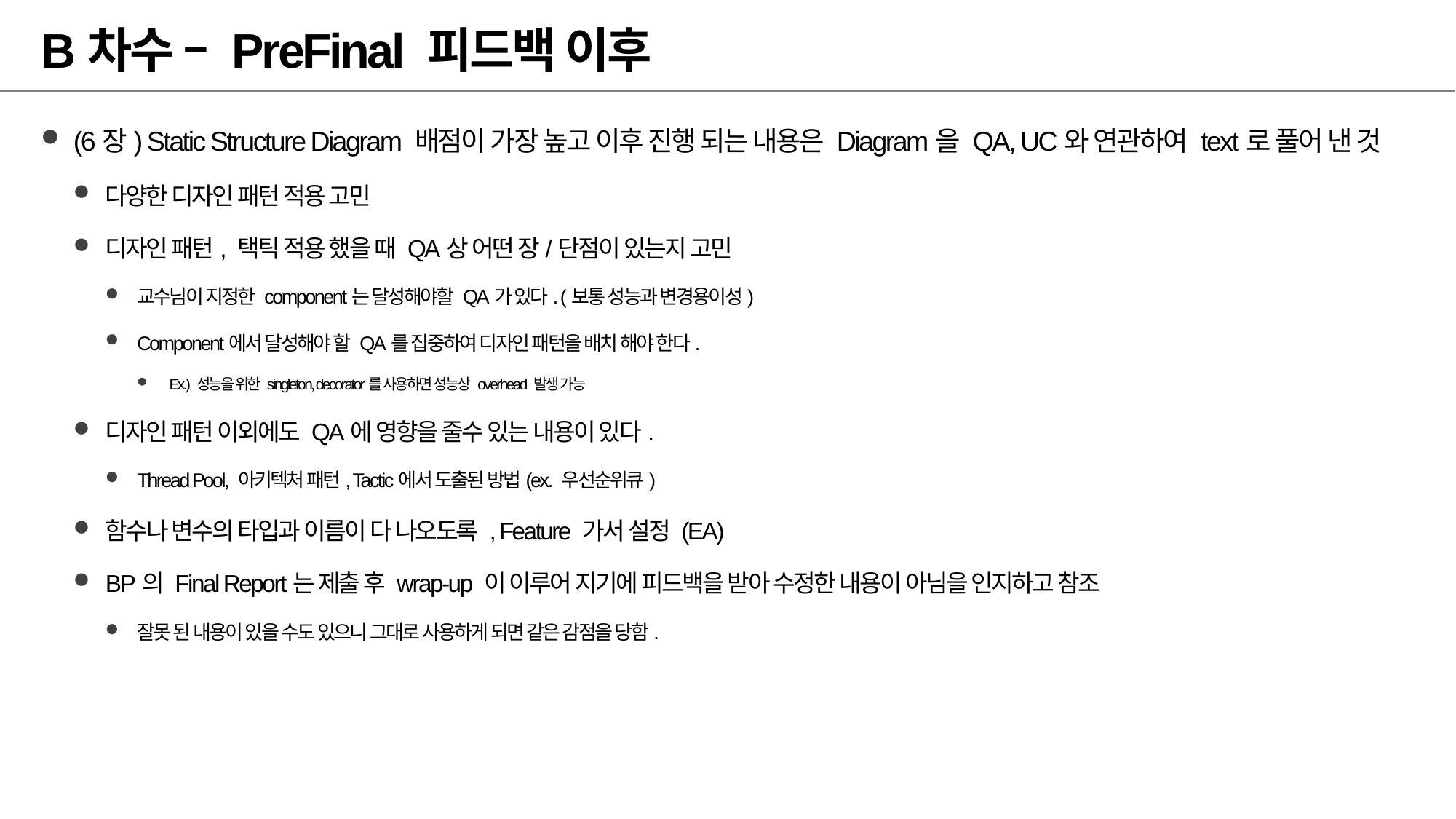

# B차수 – PreFinal 피드백 이후
(6장) Static Structure Diagram 배점이 가장 높고 이후 진행 되는 내용은 Diagram을 QA, UC와 연관하여 text로 풀어 낸 것
다양한 디자인 패턴 적용 고민
디자인 패턴, 택틱 적용 했을 때 QA상 어떤 장/단점이 있는지 고민
교수님이 지정한 component는 달성해야할 QA가 있다. (보통 성능과 변경용이성)
Component에서 달성해야 할 QA를 집중하여 디자인 패턴을 배치 해야 한다.
Ex.) 성능을 위한 singleton, decorator를 사용하면 성능상 overhead 발생 가능
디자인 패턴 이외에도 QA에 영향을 줄수 있는 내용이 있다.
Thread Pool, 아키텍처 패턴, Tactic에서 도출된 방법(ex. 우선순위큐)
함수나 변수의 타입과 이름이 다 나오도록 , Feature 가서 설정 (EA)
BP의 Final Report는 제출 후 wrap-up 이 이루어 지기에 피드백을 받아 수정한 내용이 아님을 인지하고 참조
잘못 된 내용이 있을 수도 있으니 그대로 사용하게 되면 같은 감점을 당함.